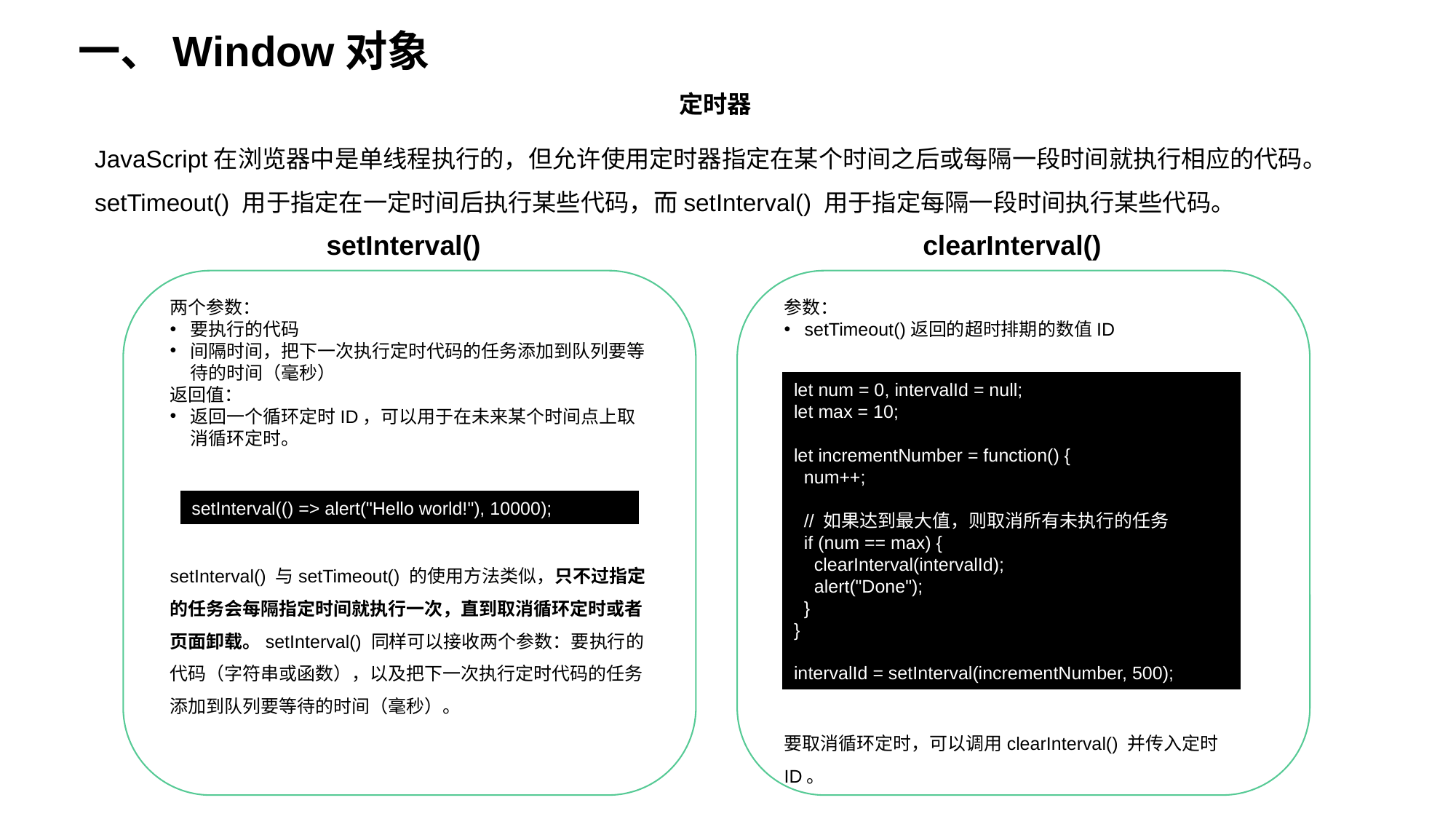

一、Window对象
定时器
JavaScript在浏览器中是单线程执行的，但允许使用定时器指定在某个时间之后或每隔一段时间就执行相应的代码。setTimeout() 用于指定在一定时间后执行某些代码，而setInterval() 用于指定每隔一段时间执行某些代码。
setInterval()

clearInterval()

两个参数：
要执行的代码
间隔时间，把下一次执行定时代码的任务添加到队列要等待的时间（毫秒）
返回值：
返回一个循环定时ID，可以用于在未来某个时间点上取消循环定时。
参数：
setTimeout()返回的超时排期的数值ID

let num = 0, intervalId = null;
let max = 10;

let incrementNumber = function() {
  num++;

  // 如果达到最大值，则取消所有未执行的任务
  if (num == max) {
    clearInterval(intervalId);
    alert("Done");
  }
}

intervalId = setInterval(incrementNumber, 500);
要取消循环定时，可以调用clearInterval() 并传入定时ID。
setInterval(() => alert("Hello world!"), 10000);
setInterval() 与setTimeout() 的使用方法类似，只不过指定的任务会每隔指定时间就执行一次，直到取消循环定时或者页面卸载。setInterval() 同样可以接收两个参数：要执行的代码（字符串或函数），以及把下一次执行定时代码的任务添加到队列要等待的时间（毫秒）。